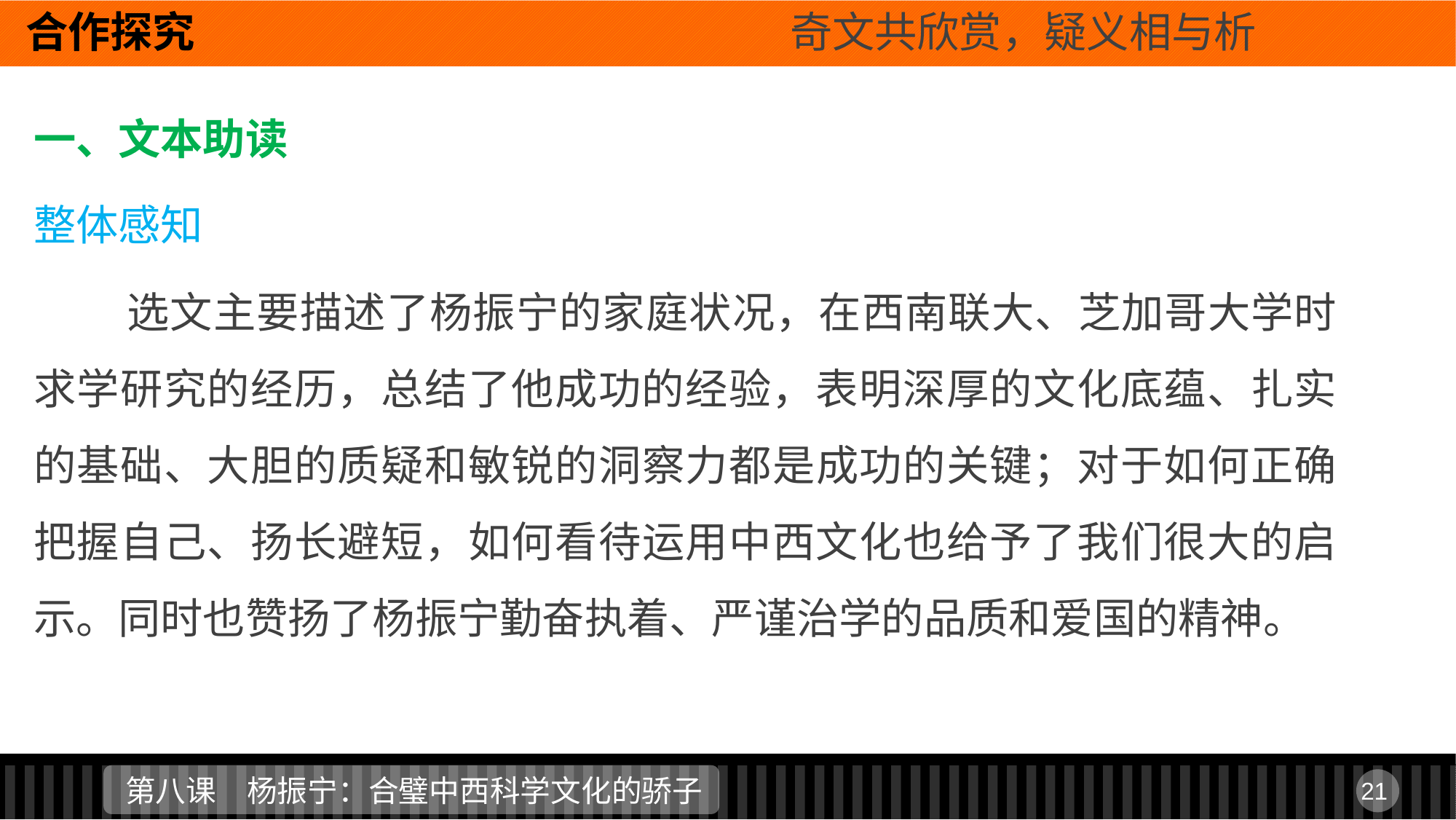

合作探究        					奇文共欣赏，疑义相与析

一、文本助读
整体感知
        选文主要描述了杨振宁的家庭状况，在西南联大、芝加哥大学时求学研究的经历，总结了他成功的经验，表明深厚的文化底蕴、扎实的基础、大胆的质疑和敏锐的洞察力都是成功的关键；对于如何正确把握自己、扬长避短，如何看待运用中西文化也给予了我们很大的启示。同时也赞扬了杨振宁勤奋执着、严谨治学的品质和爱国的精神。